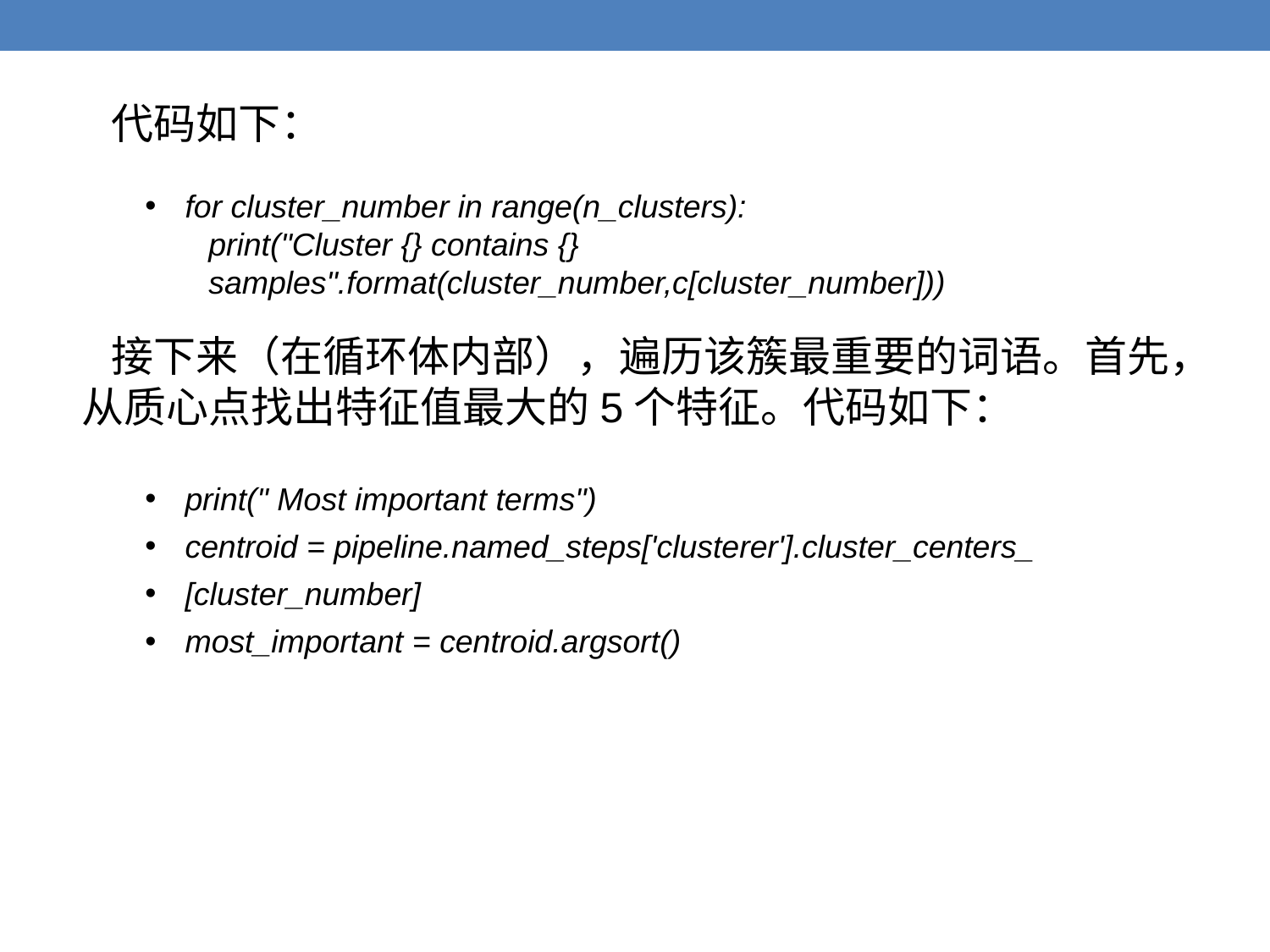

代码如下：

for cluster_number in range(n_clusters):
print("Cluster {} contains {} samples".format(cluster_number,c[cluster_number]))
  接下来（在循环体内部），遍历该簇最重要的词语。首先，从质心点找出特征值最大的5个特征。代码如下：

print(" Most important terms")
centroid = pipeline.named_steps['clusterer'].cluster_centers_
[cluster_number]
most_important = centroid.argsort()